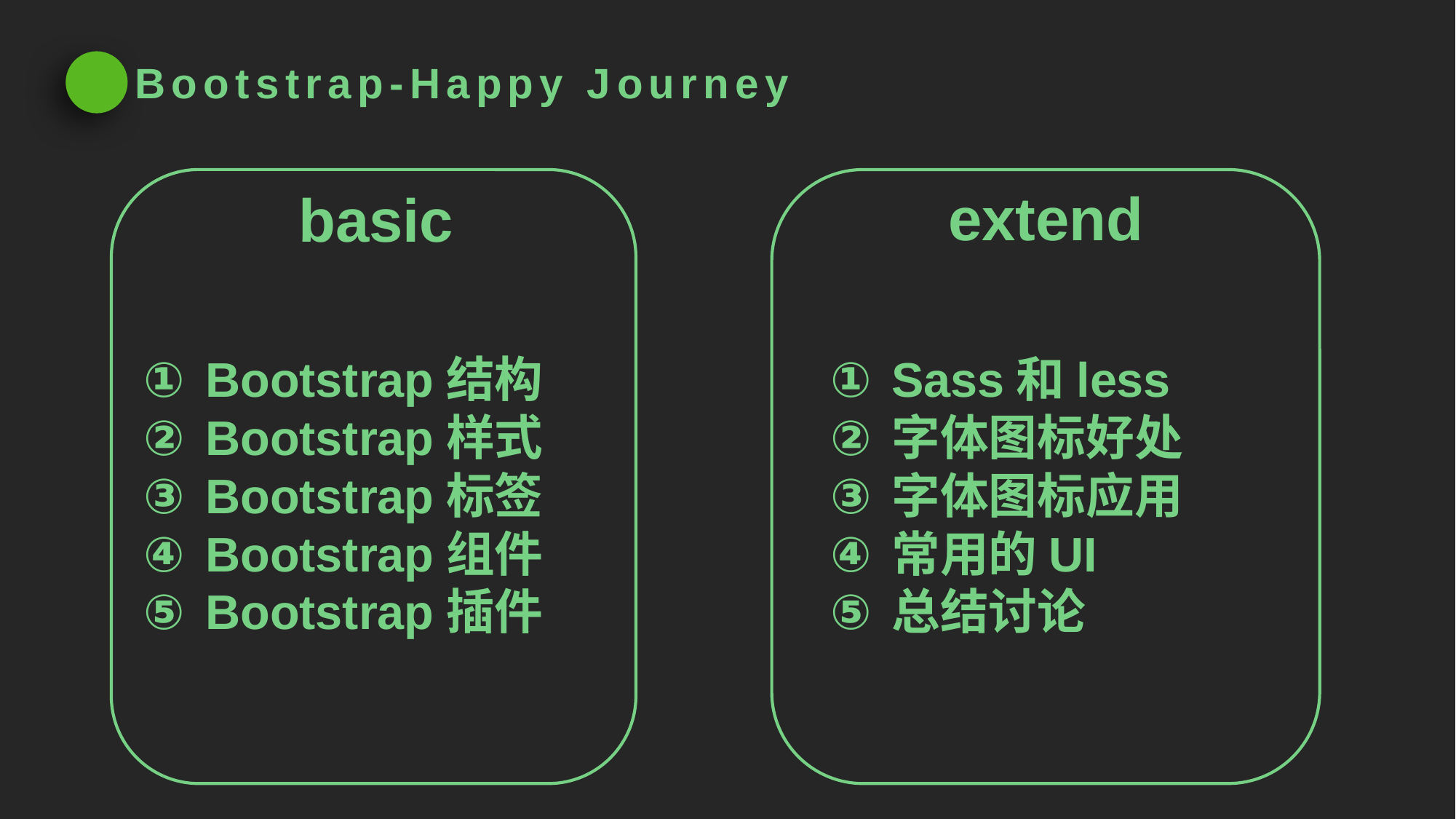

Bootstrap-Happy Journey

extend
basic
Sass和less
字体图标好处
字体图标应用
常用的UI
总结讨论
Bootstrap结构
Bootstrap样式
Bootstrap标签
Bootstrap组件
Bootstrap插件